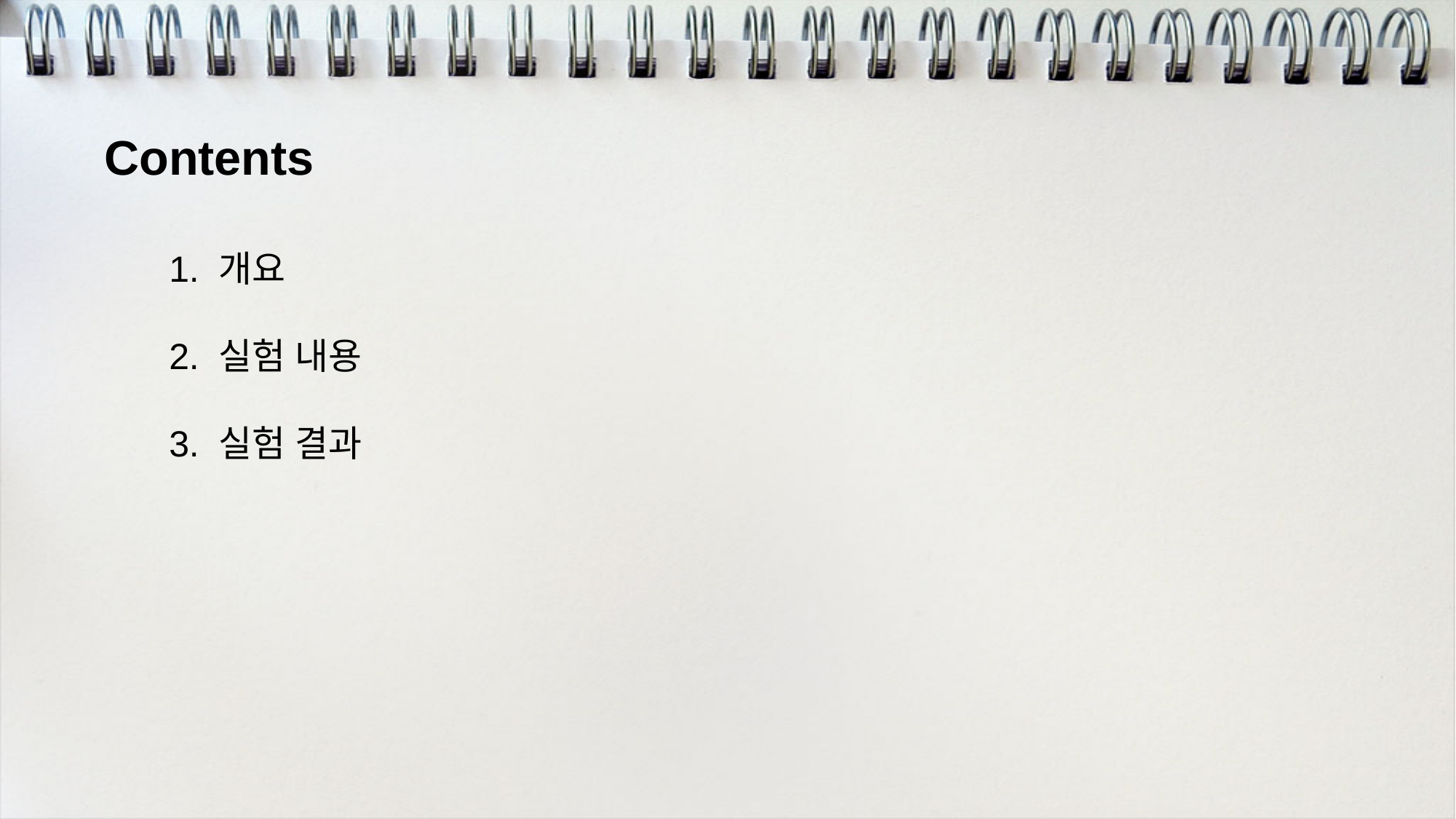

Contents
1. 개요

2. 실험 내용

3. 실험 결과